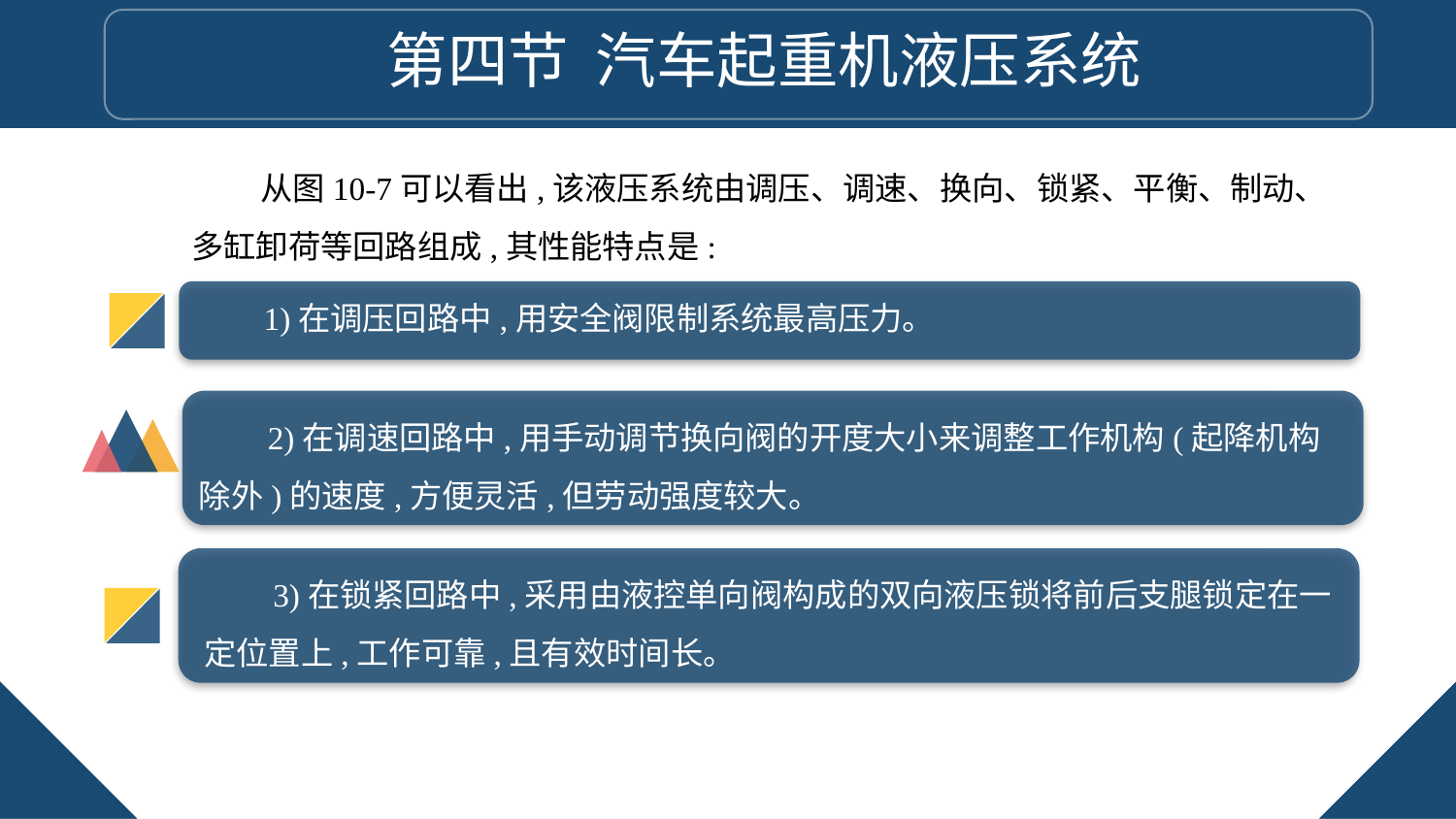

第四节  汽车起重机液压系统
从图10-7可以看出,该液压系统由调压、调速、换向、锁紧、平衡、制动、多缸卸荷等回路组成,其性能特点是:

1)在调压回路中,用安全阀限制系统最高压力。

2)在调速回路中,用手动调节换向阀的开度大小来调整工作机构(起降机构除外)的速度,方便灵活,但劳动强度较大。

3)在锁紧回路中,采用由液控单向阀构成的双向液压锁将前后支腿锁定在一定位置上,工作可靠,且有效时间长。